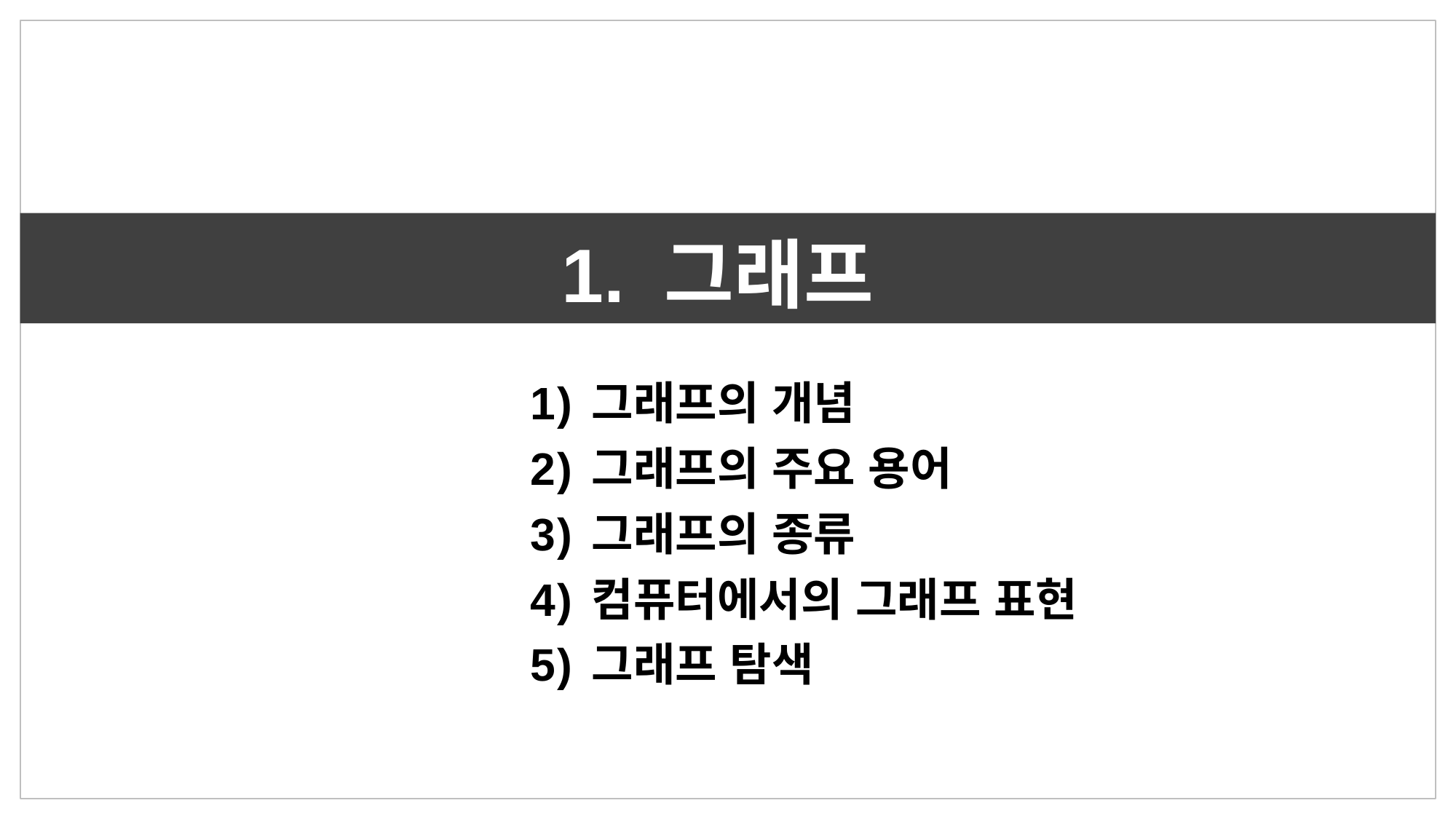

1. 그래프

그래프의 개념
그래프의 주요 용어
그래프의 종류
컴퓨터에서의 그래프 표현
그래프 탐색